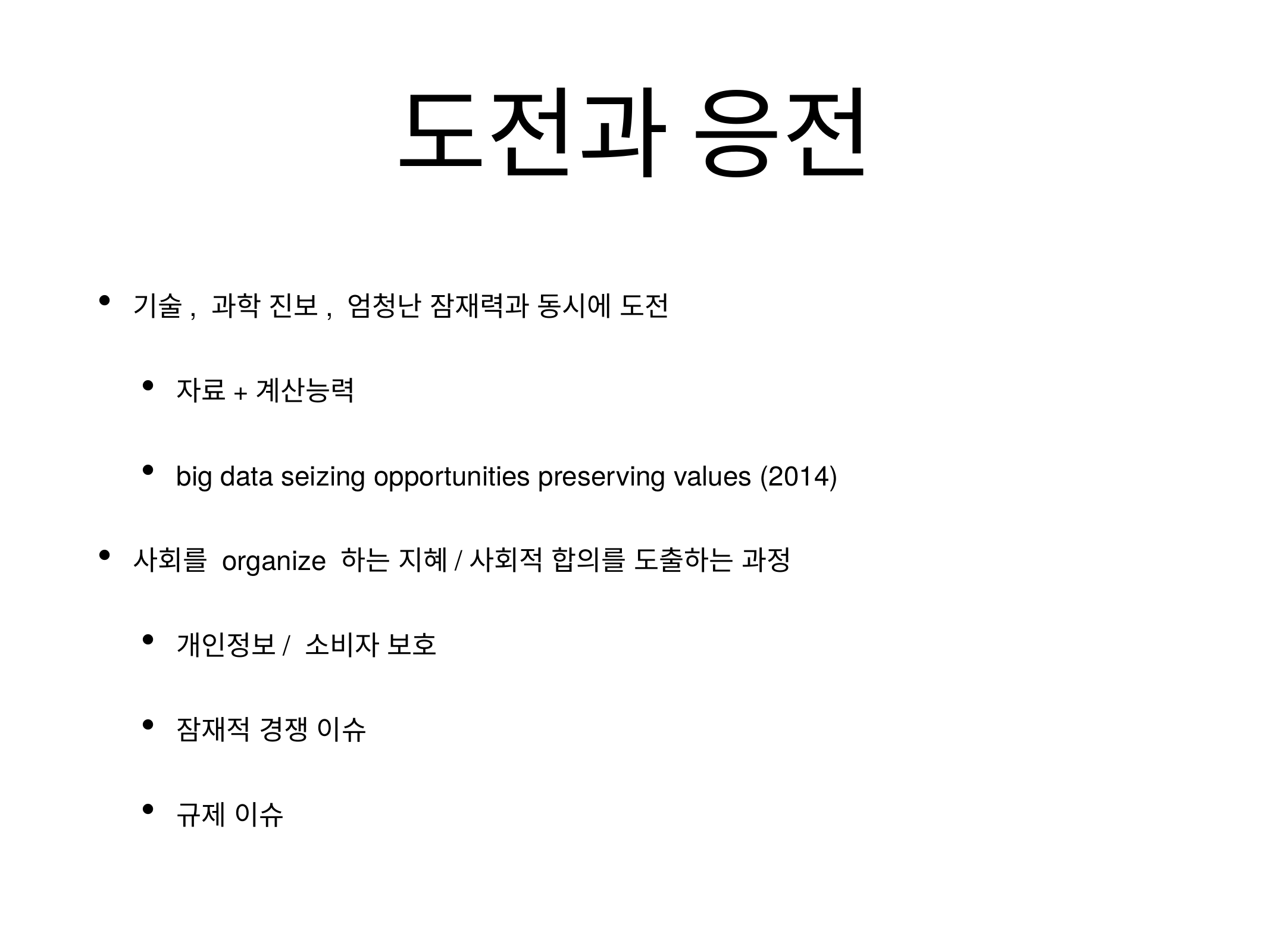

# 도전과 응전
기술, 과학 진보, 엄청난 잠재력과 동시에 도전
자료+계산능력
big data seizing opportunities preserving values (2014)
사회를 organize 하는 지혜/사회적 합의를 도출하는 과정
개인정보/ 소비자 보호
잠재적 경쟁 이슈
규제 이슈